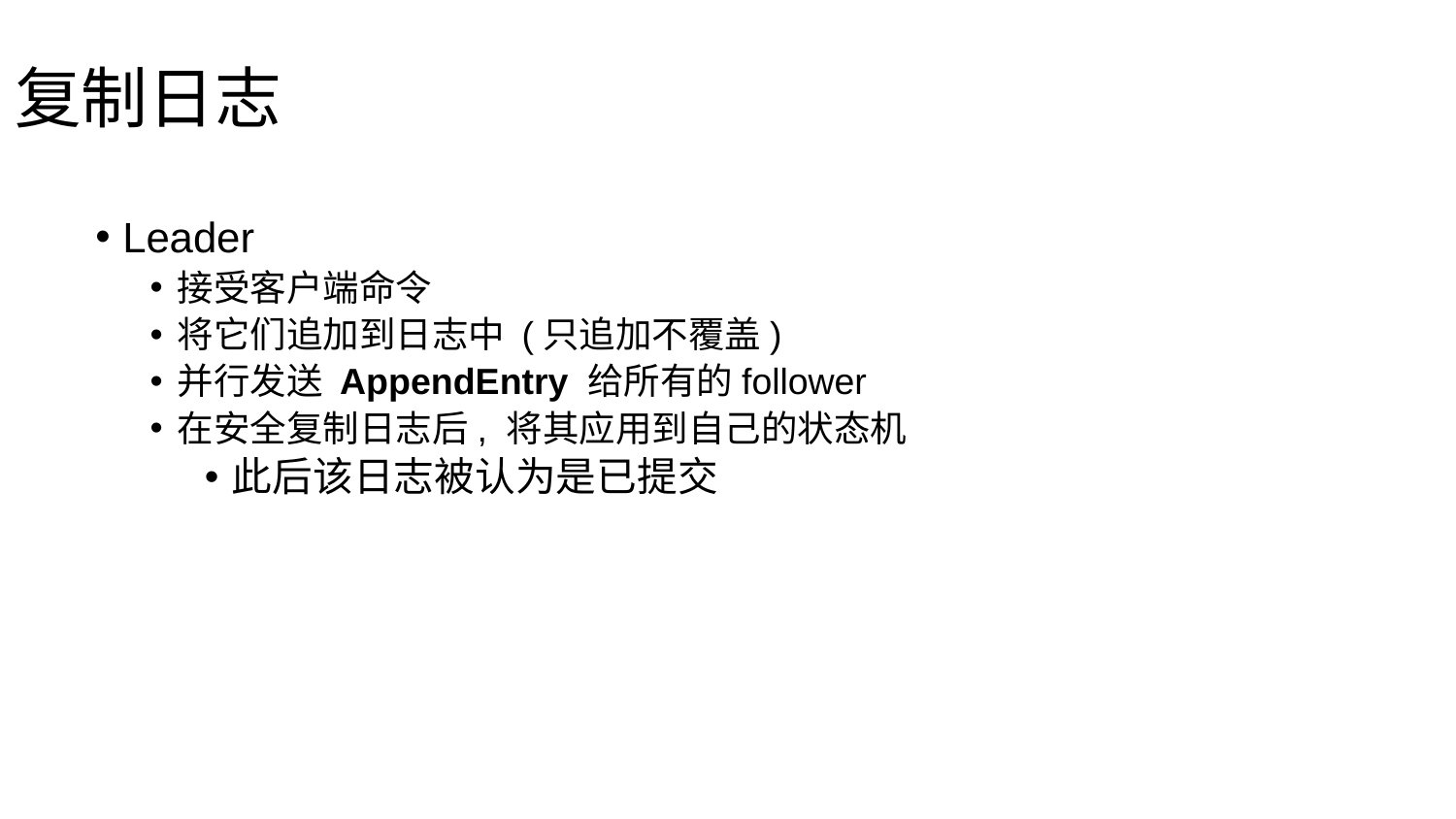

复制日志
Leader
接受客户端命令
将它们追加到日志中 (只追加不覆盖)
并行发送 AppendEntry 给所有的follower
在安全复制日志后, 将其应用到自己的状态机
此后该日志被认为是已提交